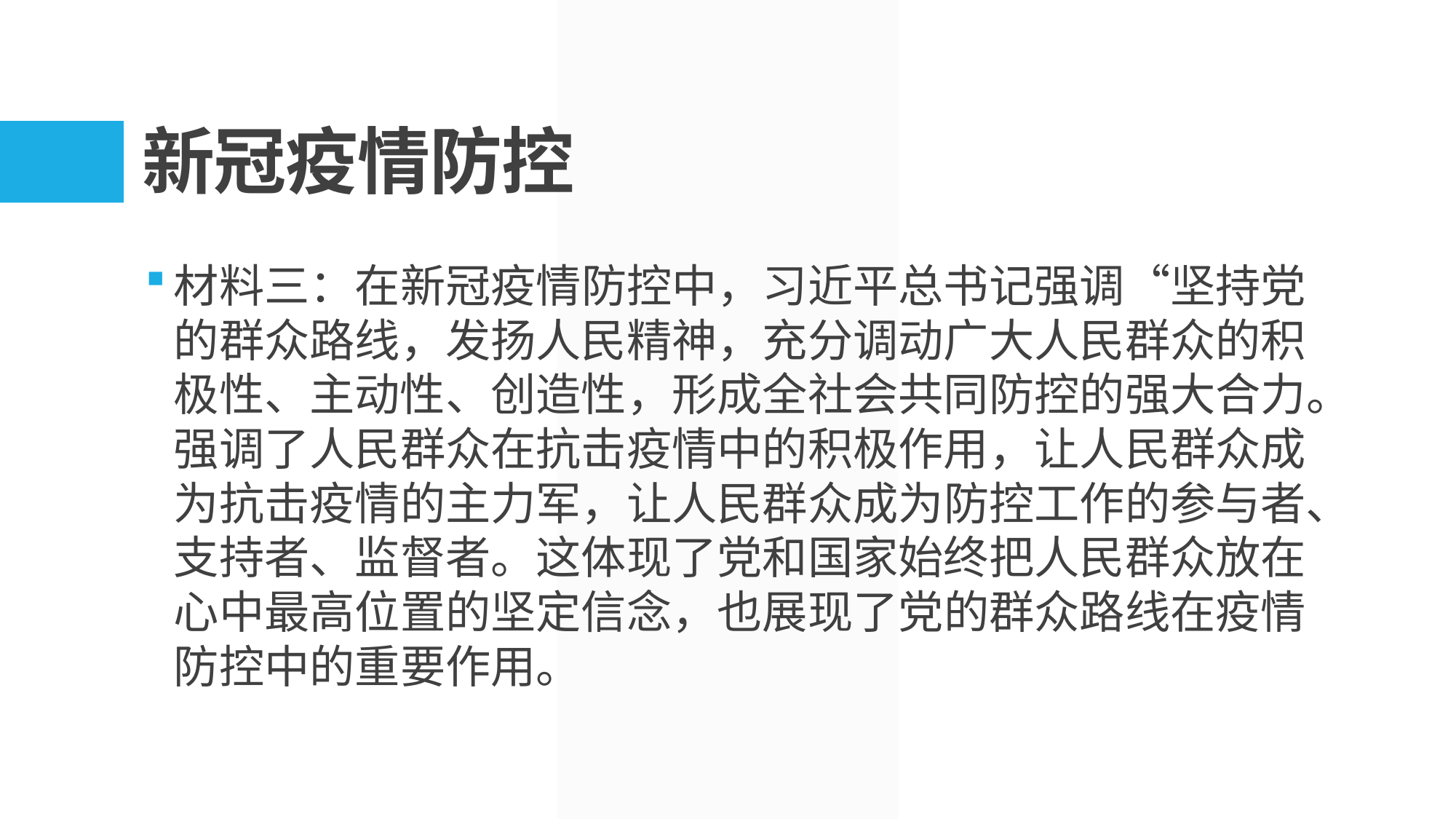

# 新冠疫情防控

材料三：在新冠疫情防控中，习近平总书记强调“坚持党的群众路线，发扬人民精神，充分调动广大人民群众的积极性、主动性、创造性，形成全社会共同防控的强大合力。强调了人民群众在抗击疫情中的积极作用，让人民群众成为抗击疫情的主力军，让人民群众成为防控工作的参与者、支持者、监督者。这体现了党和国家始终把人民群众放在心中最高位置的坚定信念，也展现了党的群众路线在疫情防控中的重要作用。